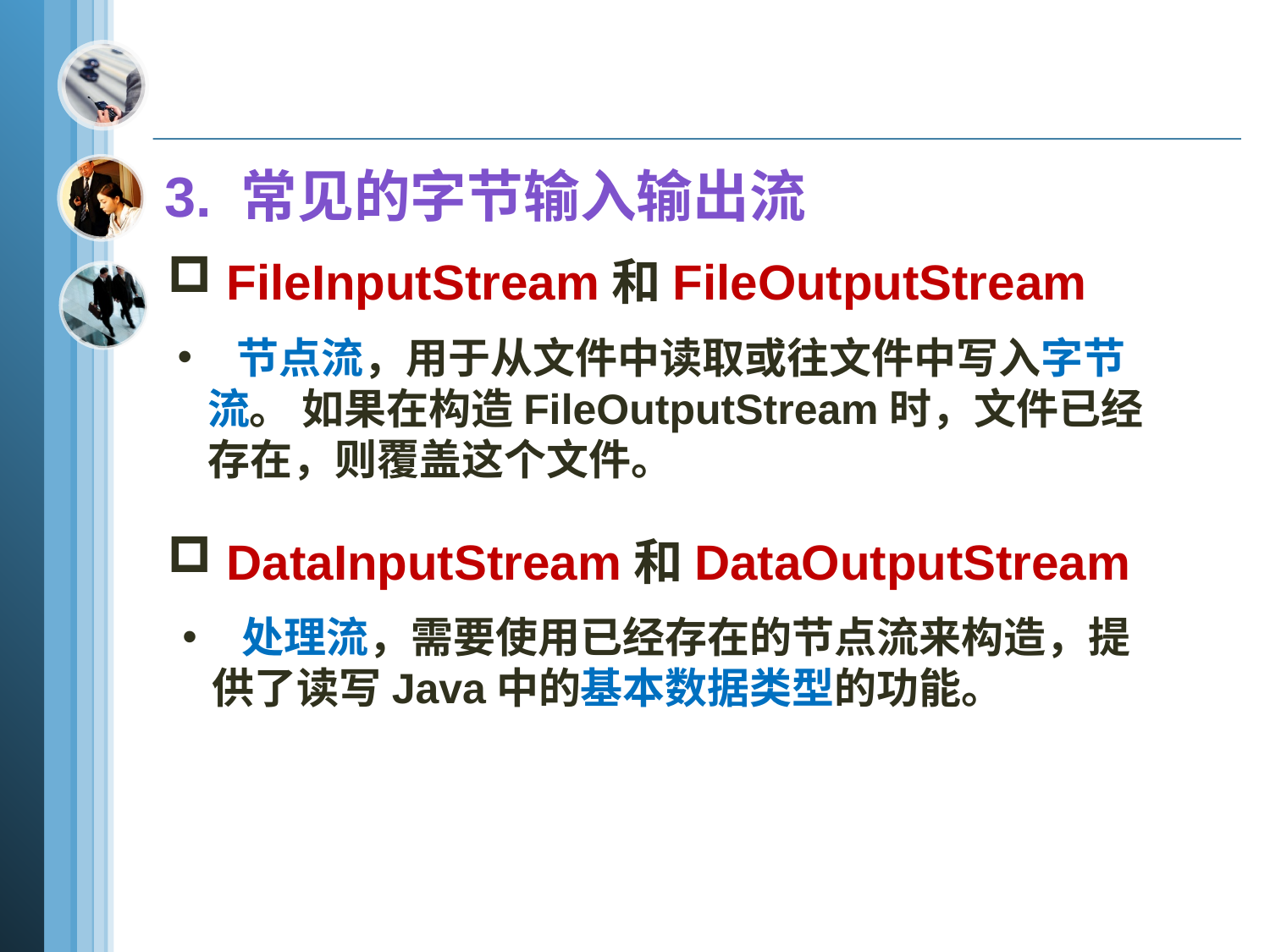

3. 常见的字节输入输出流
 FileInputStream和FileOutputStream
  节点流，用于从文件中读取或往文件中写入字节流。 如果在构造FileOutputStream时，文件已经存在，则覆盖这个文件。
 DataInputStream和DataOutputStream
  处理流，需要使用已经存在的节点流来构造，提供了读写Java中的基本数据类型的功能。